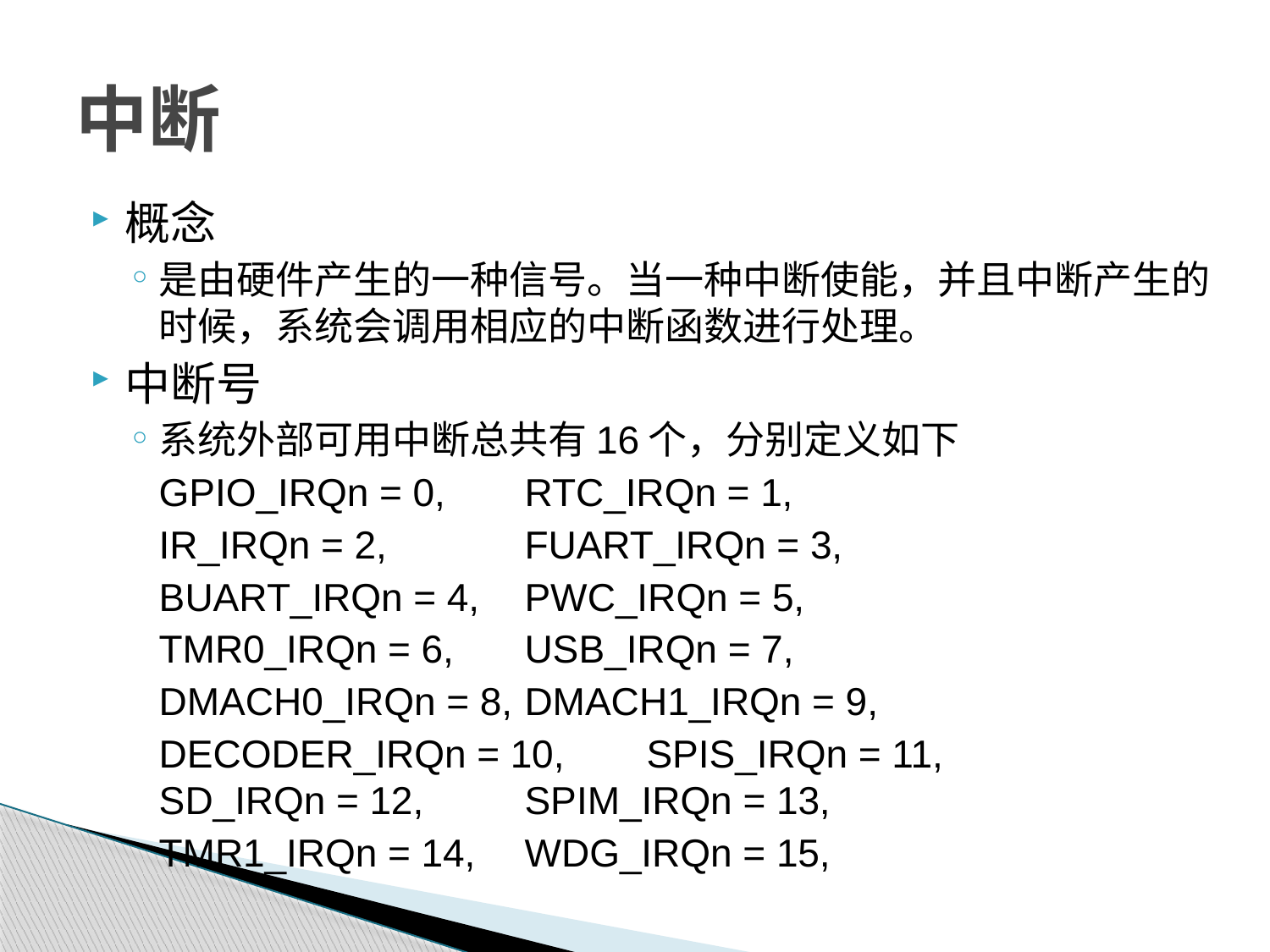

# 中断
概念
是由硬件产生的一种信号。当一种中断使能，并且中断产生的时候，系统会调用相应的中断函数进行处理。
中断号
系统外部可用中断总共有16个，分别定义如下
	GPIO_IRQn = 0,    		RTC_IRQn = 1,
	IR_IRQn = 2,  			FUART_IRQn = 3,
	BUART_IRQn = 4,		PWC_IRQn = 5,
	TMR0_IRQn = 6,		USB_IRQn = 7,
	DMACH0_IRQn = 8,		DMACH1_IRQn = 9,
	DECODER_IRQn = 10, 	SPIS_IRQn = 11,
SD_IRQn = 12, 		SPIM_IRQn = 13,
	TMR1_IRQn = 14, 		WDG_IRQn = 15,